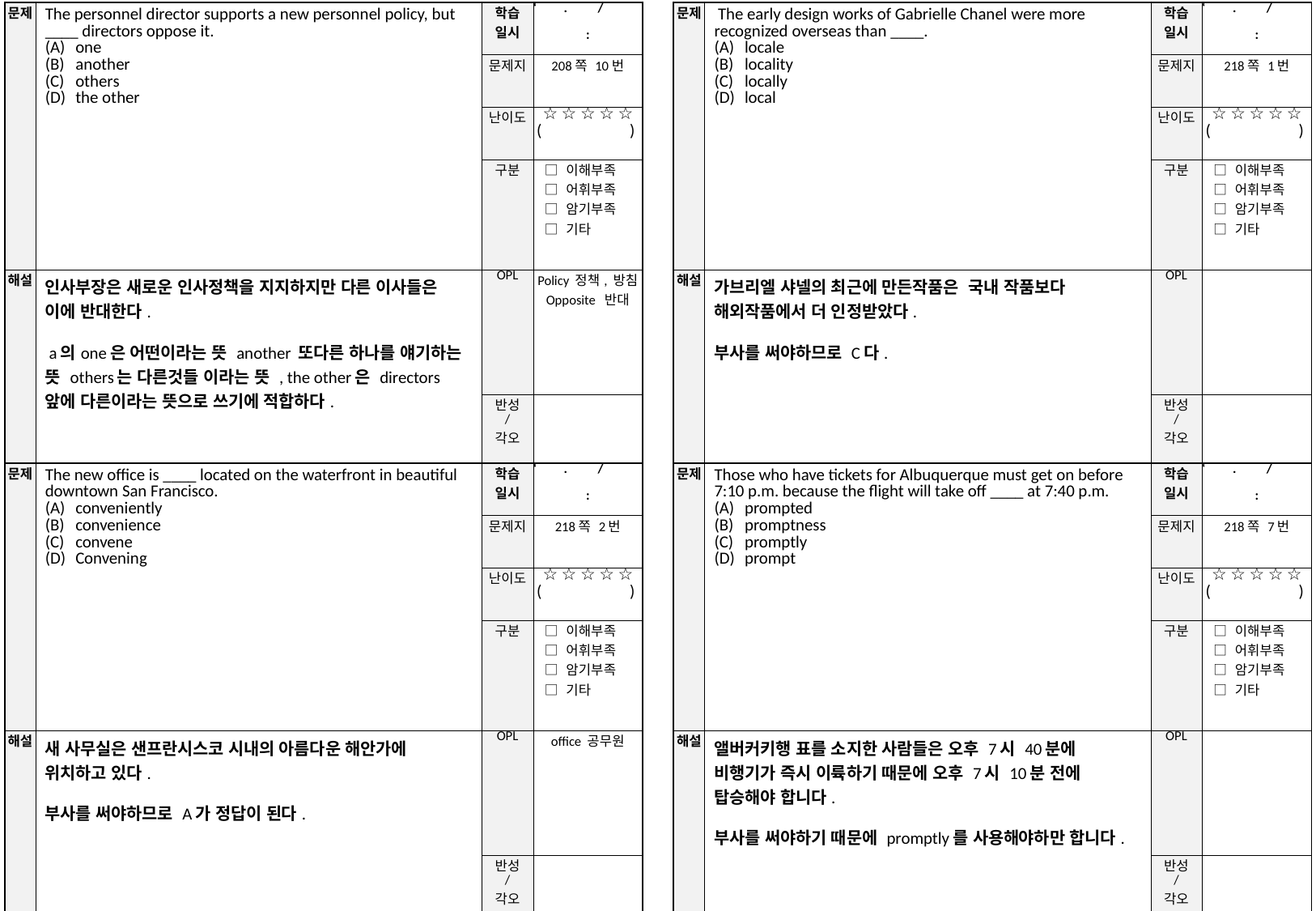

| 문제 | The personnel director supports a new personnel policy, but \_\_\_\_ directors oppose it. one another others the other | 학습 일시 | ‘ . / : |
| --- | --- | --- | --- |
|  |  | 문제지 | 208쪽 10번 |
|  |  | 난이도 | ☆ ☆ ☆ ☆ ☆ ( ) |
|  |  | 구분 | □ 이해부족 □ 어휘부족 □ 암기부족 □ 기타 |
| 해설 | 인사부장은 새로운 인사정책을 지지하지만 다른 이사들은 이에 반대한다. a의one은 어떤이라는 뜻 another 또다른 하나를 얘기하는 뜻 others는 다른것들 이라는 뜻 , the other은 directors 앞에 다른이라는 뜻으로 쓰기에 적합하다. | OPL | Policy 정책, 방침 Opposite 반대 |
|  |  | 반성 / 각오 |  |
| 정답 | (D) the other | 복습 | ○ ○ ○ ○ ○ |
| 문제 | The early design works of Gabrielle Chanel were more recognized overseas than \_\_\_\_. locale locality locally local | 학습 일시 | ‘ . / : |
| --- | --- | --- | --- |
|  |  | 문제지 | 218쪽 1번 |
|  |  | 난이도 | ☆ ☆ ☆ ☆ ☆ ( ) |
|  |  | 구분 | □ 이해부족 □ 어휘부족 □ 암기부족 □ 기타 |
| 해설 | 가브리엘 샤넬의 최근에 만든작품은 국내 작품보다 해외작품에서 더 인정받았다. 부사를 써야하므로 C다. | OPL |  |
|  |  | 반성 / 각오 |  |
| 정답 | (C) locally | 복습 | ○ ○ ○ ○ ○ |
| 문제 | The new office is \_\_\_\_ located on the waterfront in beautiful downtown San Francisco. conveniently convenience convene Convening | 학습 일시 | ‘ . / : |
| --- | --- | --- | --- |
|  |  | 문제지 | 218쪽 2번 |
|  |  | 난이도 | ☆ ☆ ☆ ☆ ☆ ( ) |
|  |  | 구분 | □ 이해부족 □ 어휘부족 □ 암기부족 □ 기타 |
| 해설 | 새 사무실은 샌프란시스코 시내의 아름다운 해안가에 위치하고 있다. 부사를 써야하므로 A가 정답이 된다. | OPL | office 공무원 |
|  |  | 반성 / 각오 |  |
| 정답 | (A)conveniently | 복습 | ○ ○ ○ ○ ○ |
| 문제 | Those who have tickets for Albuquerque must get on before 7:10 p.m. because the flight will take off \_\_\_\_ at 7:40 p.m. prompted promptness promptly prompt | 학습 일시 | ‘ . / : |
| --- | --- | --- | --- |
|  |  | 문제지 | 218쪽 7번 |
|  |  | 난이도 | ☆ ☆ ☆ ☆ ☆ ( ) |
|  |  | 구분 | □ 이해부족 □ 어휘부족 □ 암기부족 □ 기타 |
| 해설 | 앨버커키행 표를 소지한 사람들은 오후 7시 40분에 비행기가 즉시 이륙하기 때문에 오후 7시 10분 전에 탑승해야 합니다. 부사를 써야하기 때문에 promptly를 사용해야하만 합니다. | OPL |  |
|  |  | 반성 / 각오 |  |
| 정답 | (C) promptly | 복습 | ○ ○ ○ ○ ○ |